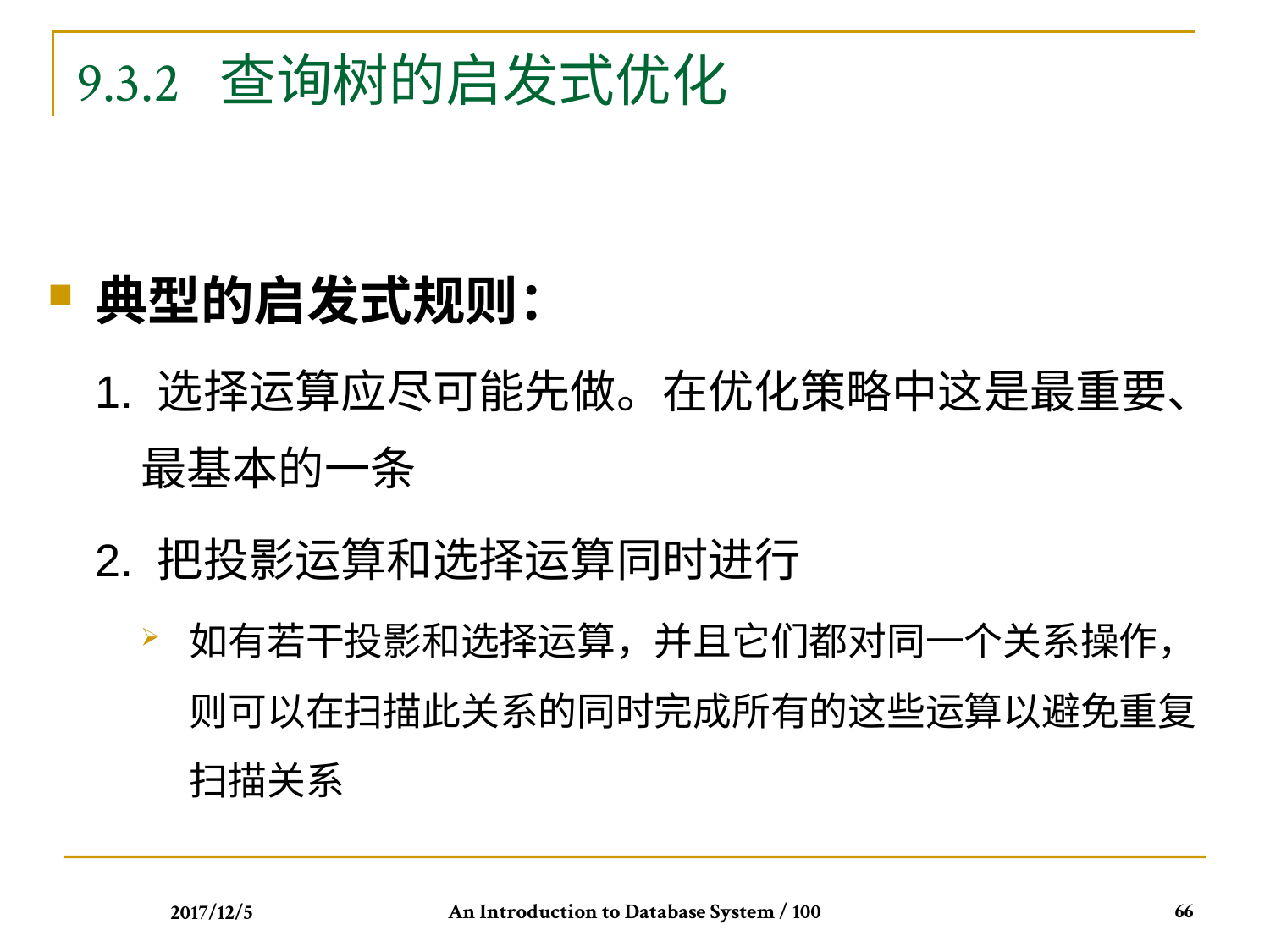

# 9.3.2  查询树的启发式优化
典型的启发式规则：
1. 选择运算应尽可能先做。在优化策略中这是最重要、最基本的一条
2. 把投影运算和选择运算同时进行
如有若干投影和选择运算，并且它们都对同一个关系操作，则可以在扫描此关系的同时完成所有的这些运算以避免重复扫描关系
2017/12/5
66
An Introduction to Database System / 100